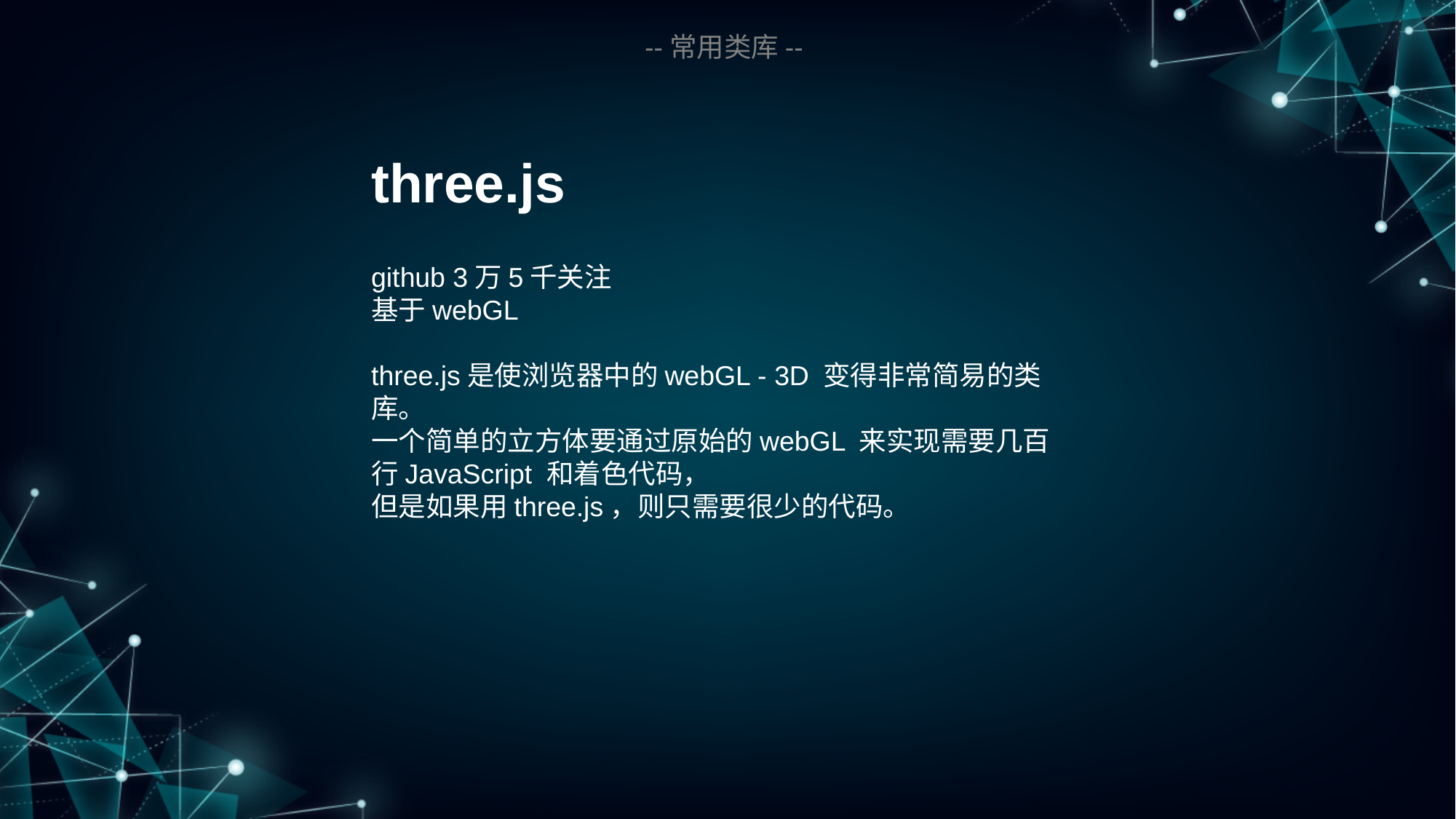

--常用类库--
three.js
github 3万5千关注
基于webGL

three.js是使浏览器中的webGL - 3D 变得非常简易的类库。
一个简单的立方体要通过原始的webGL 来实现需要几百行JavaScript 和着色代码，
但是如果用three.js，则只需要很少的代码。